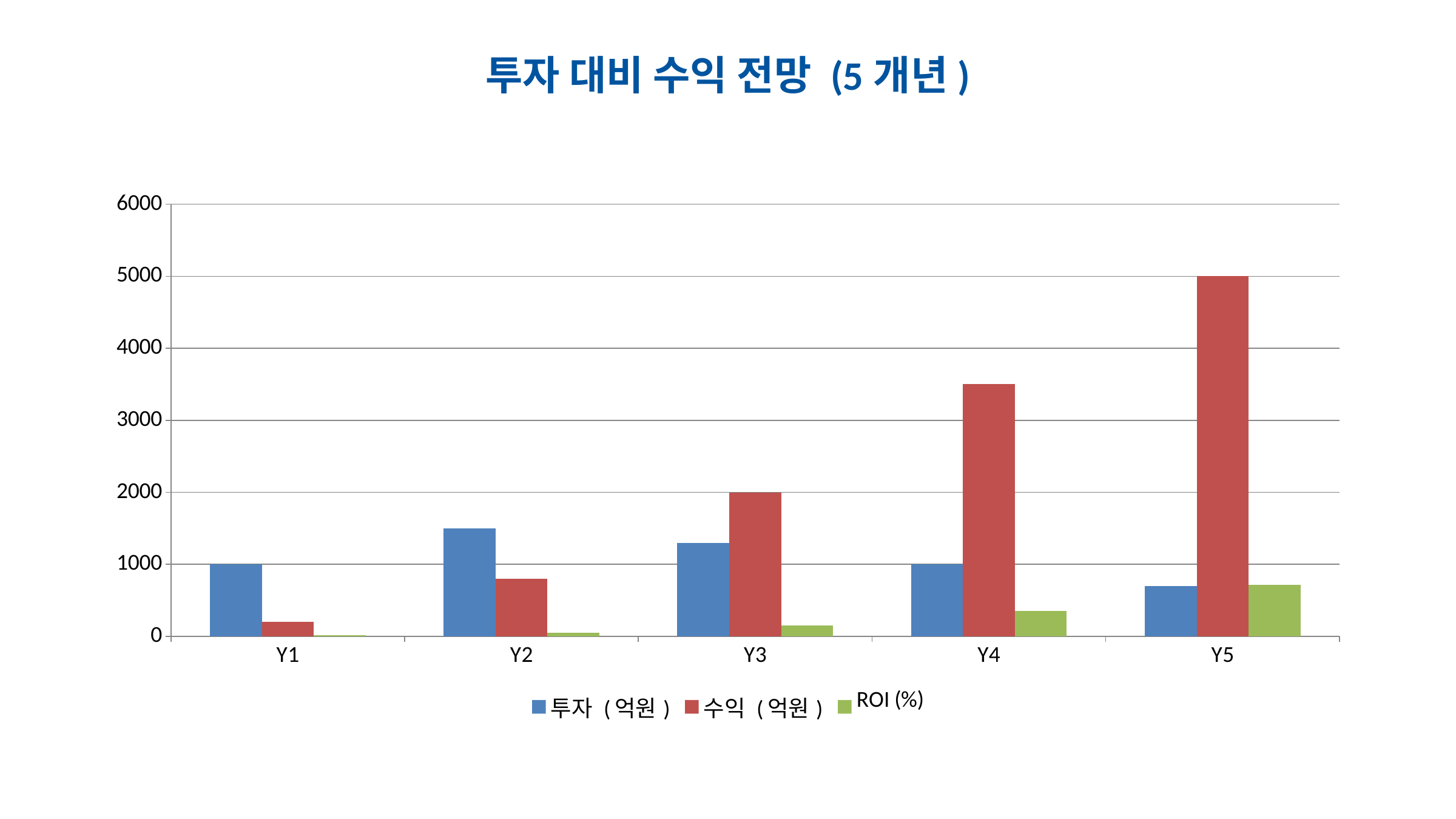

#
투자 대비 수익 전망 (5개년)

### Chart

| Category | 투자 (억원) | 수익 (억원) | ROI (%) |
|---|---|---|---|
| Y1 | 1000.0 | 200.0 | 20.0 |
| Y2 | 1500.0 | 800.0 | 53.0 |
| Y3 | 1300.0 | 2000.0 | 154.0 |
| Y4 | 1000.0 | 3500.0 | 350.0 |
| Y5 | 700.0 | 5000.0 | 714.0 |